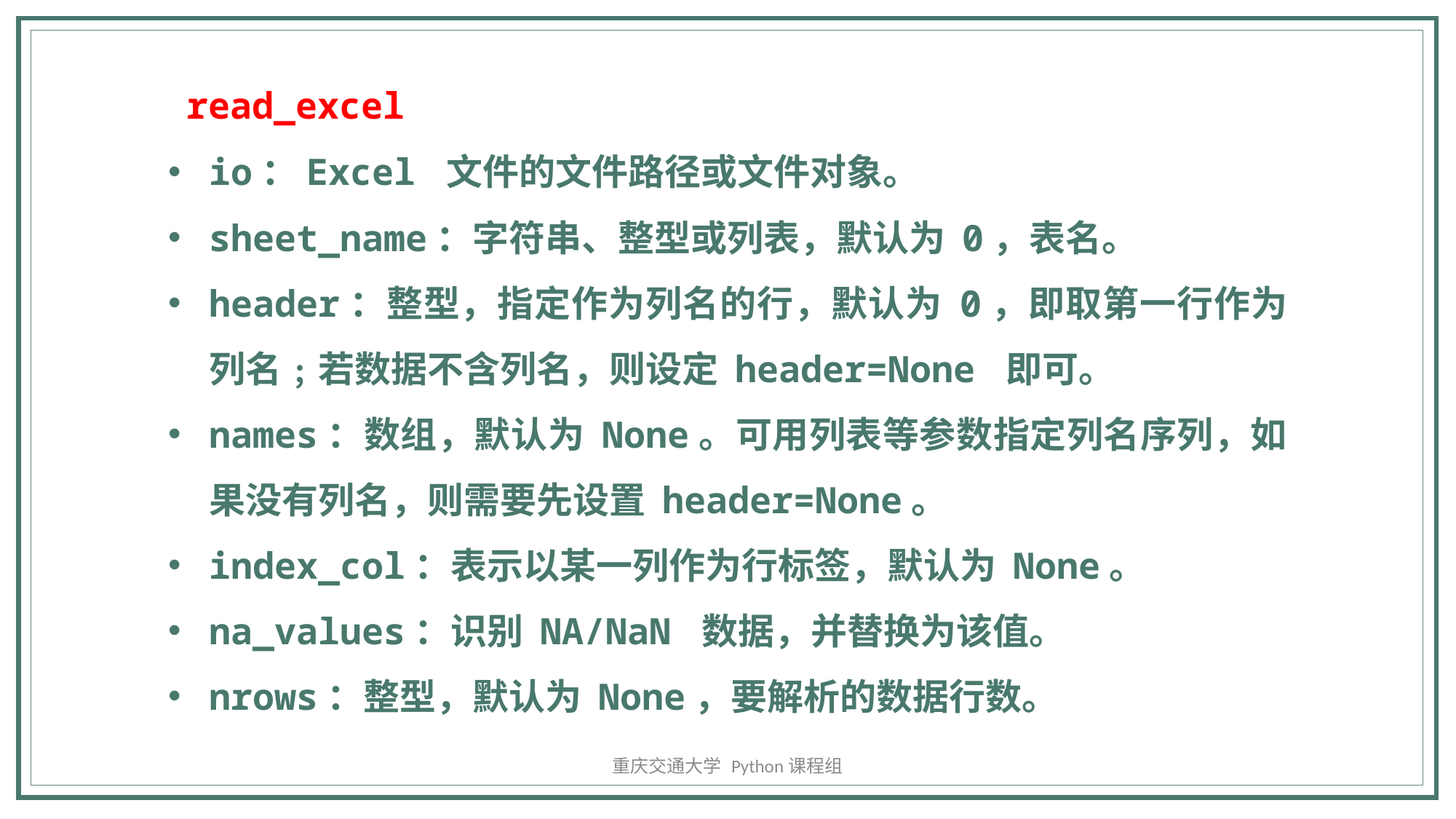

read_excel
io：Excel 文件的文件路径或文件对象。
sheet_name：字符串、整型或列表，默认为 0，表名。
header：整型，指定作为列名的行，默认为 0，即取第一行作为列名﹔若数据不含列名，则设定 header=None 即可。
names：数组，默认为 None。可用列表等参数指定列名序列，如果没有列名，则需要先设置 header=None。
index_col：表示以某一列作为行标签，默认为 None。
na_values：识别 NA/NaN 数据，并替换为该值。
nrows：整型，默认为 None，要解析的数据行数。
重庆交通大学 Python课程组